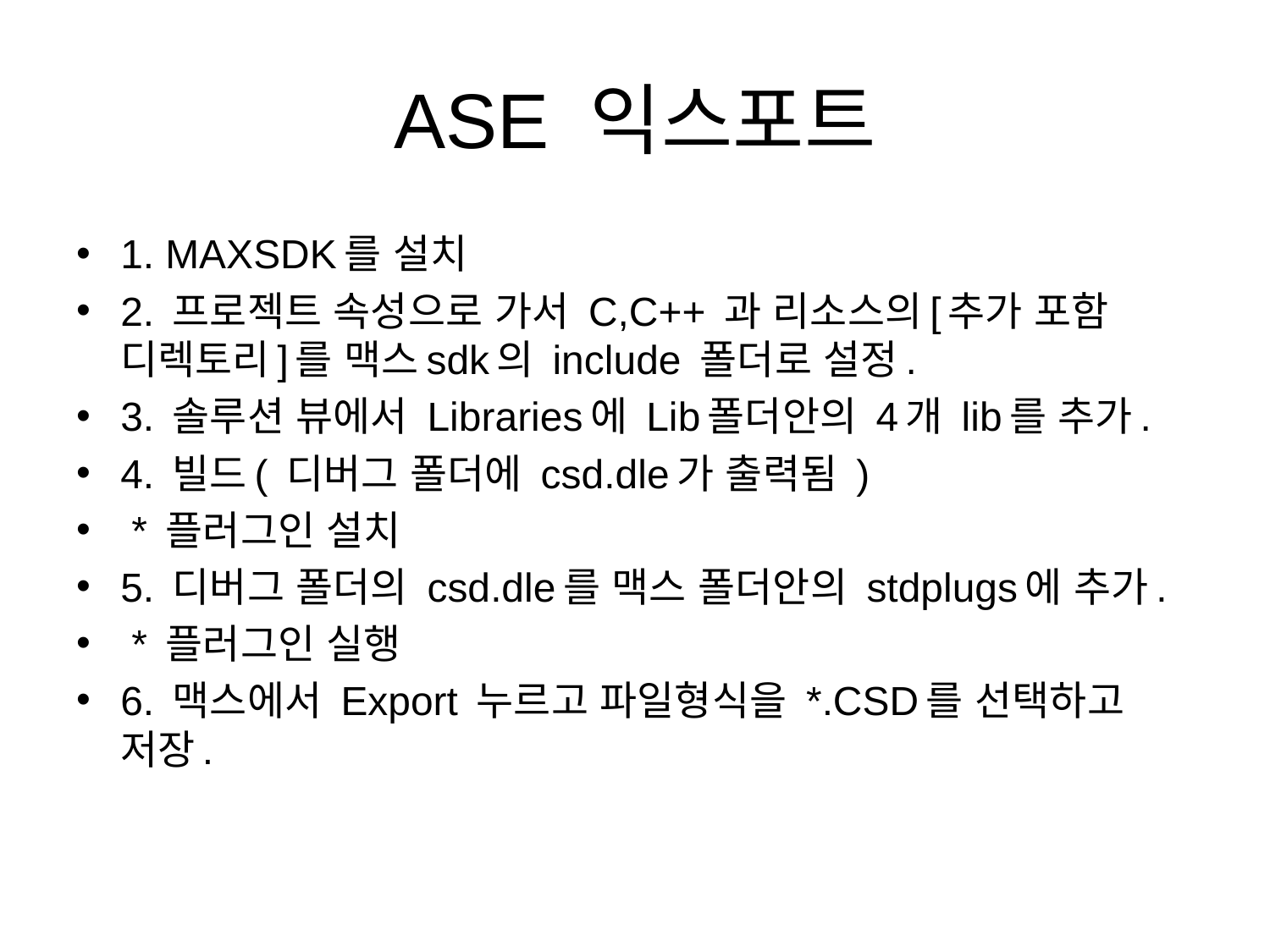

# ASE 익스포트
1. MAXSDK를 설치
2. 프로젝트 속성으로 가서 C,C++ 과 리소스의[추가 포함 디렉토리]를 맥스sdk의 include 폴더로 설정.
3. 솔루션 뷰에서 Libraries에 Lib폴더안의 4개 lib를 추가.
4. 빌드( 디버그 폴더에 csd.dle가 출력됨 )
 * 플러그인 설치
5. 디버그 폴더의 csd.dle를 맥스 폴더안의 stdplugs에 추가.
 * 플러그인 실행
6. 맥스에서 Export 누르고 파일형식을 *.CSD를 선택하고 저장.